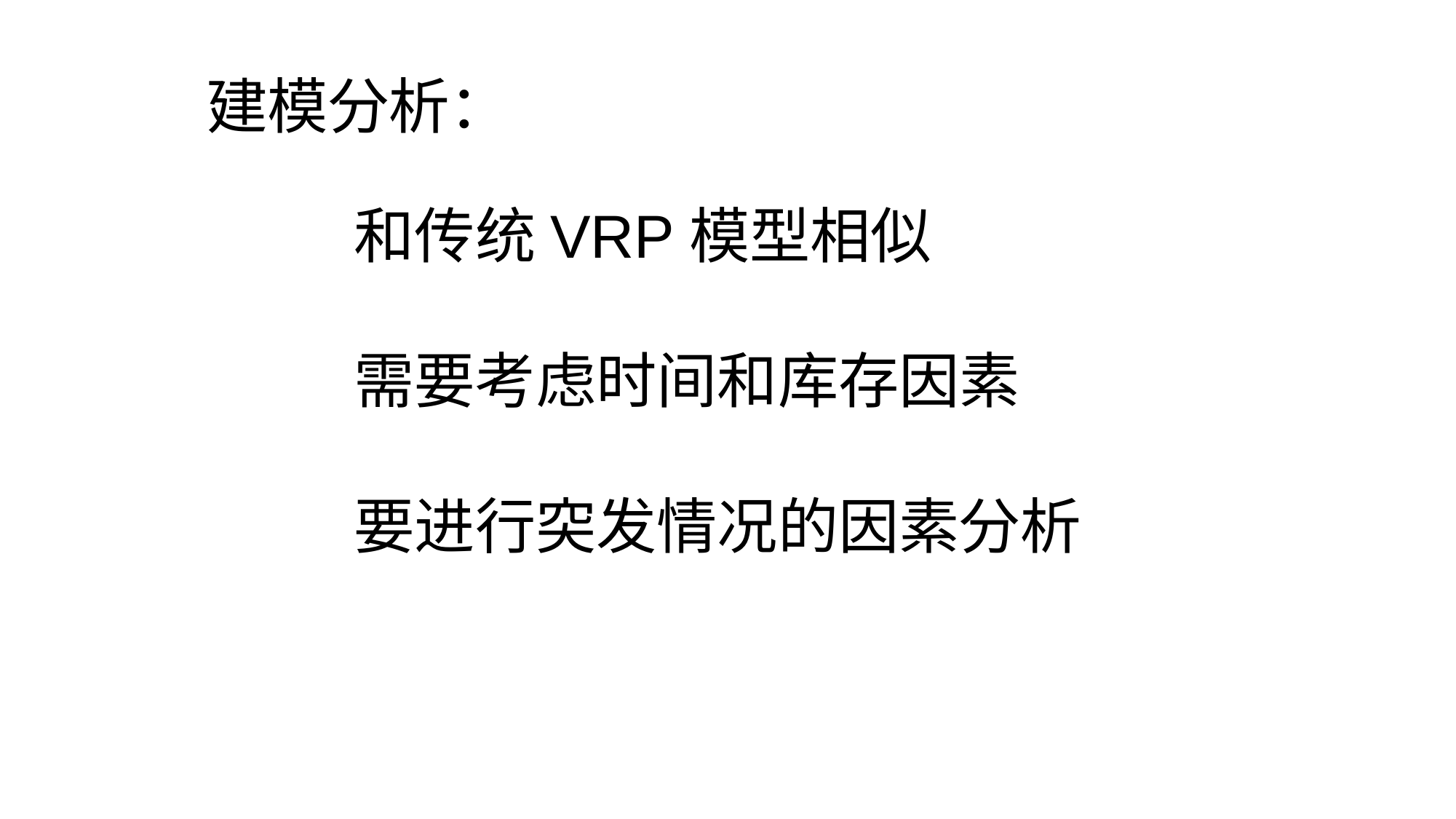

建模分析：
和传统VRP模型相似

需要考虑时间和库存因素

要进行突发情况的因素分析